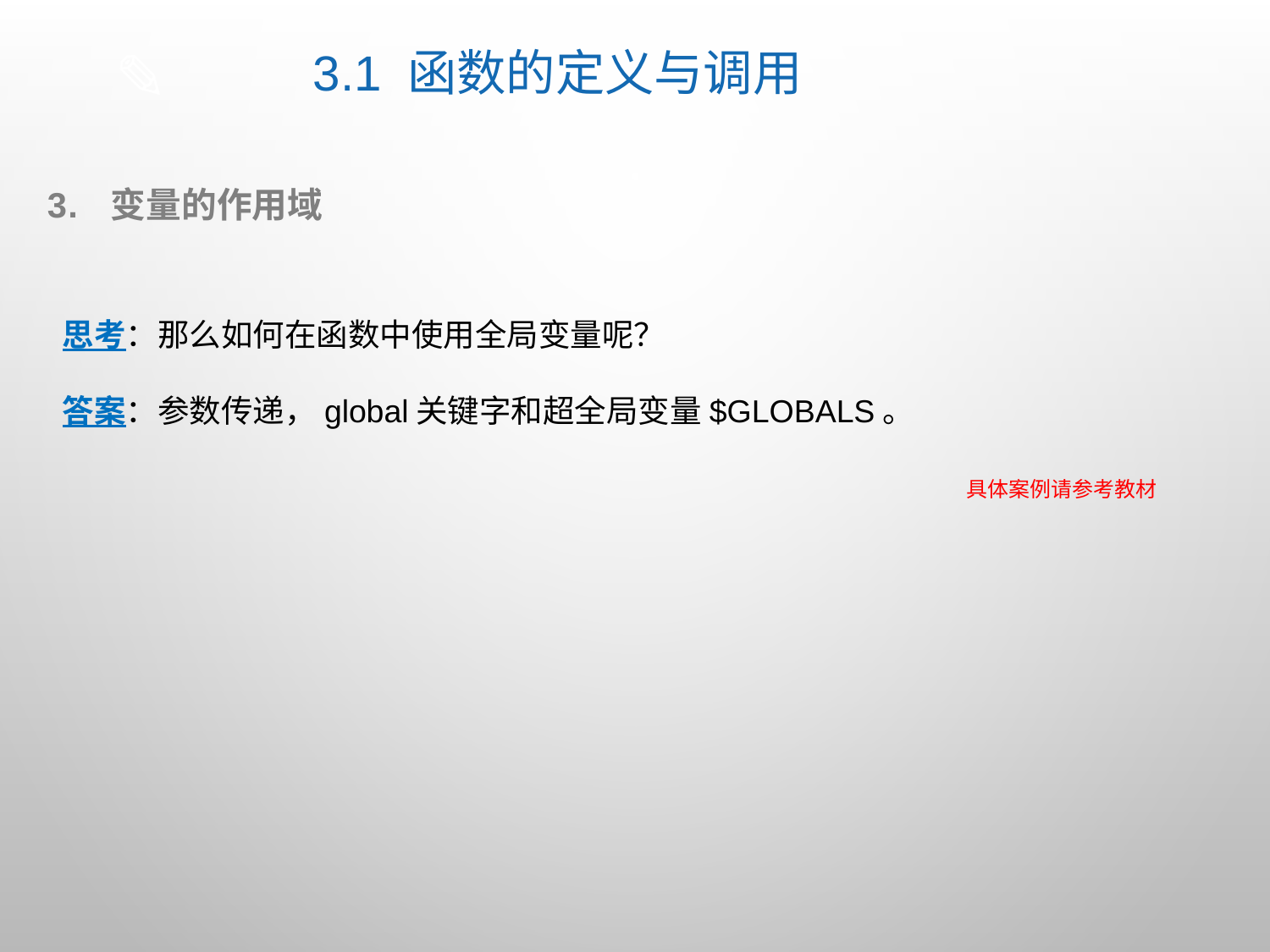

# 3.1 函数的定义与调用
变量的作用域
思考：那么如何在函数中使用全局变量呢？
答案：参数传递，global关键字和超全局变量$GLOBALS。
具体案例请参考教材